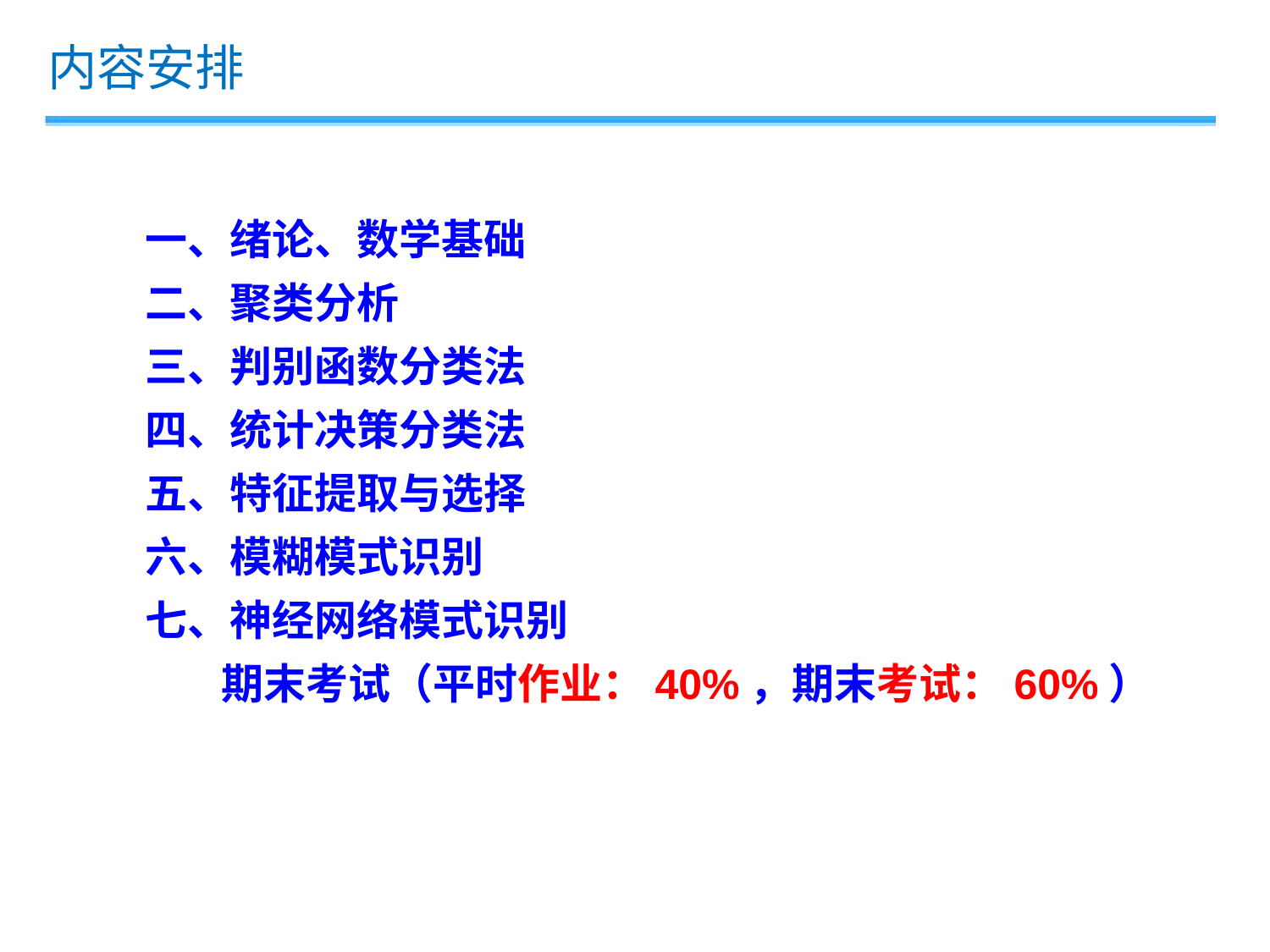

内容安排
一、绪论、数学基础
二、聚类分析
三、判别函数分类法
四、统计决策分类法
五、特征提取与选择
六、模糊模式识别
七、神经网络模式识别
       期末考试（平时作业：40%，期末考试：60%）